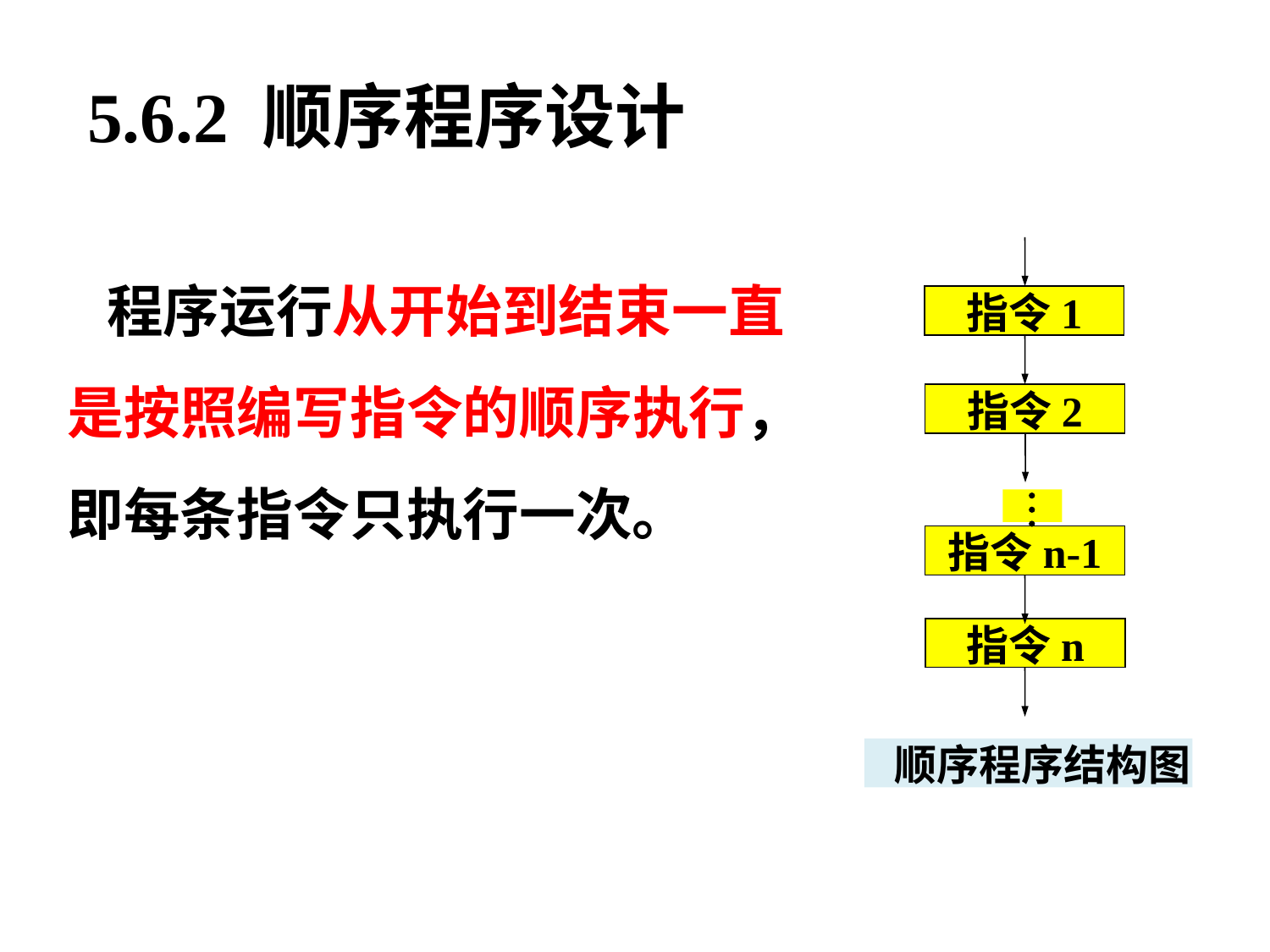

5.6.2 顺序程序设计
  程序运行从开始到结束一直是按照编写指令的顺序执行，即每条指令只执行一次。

指令1

指令2

…
指令n-1

指令n

  顺序程序结构图
62